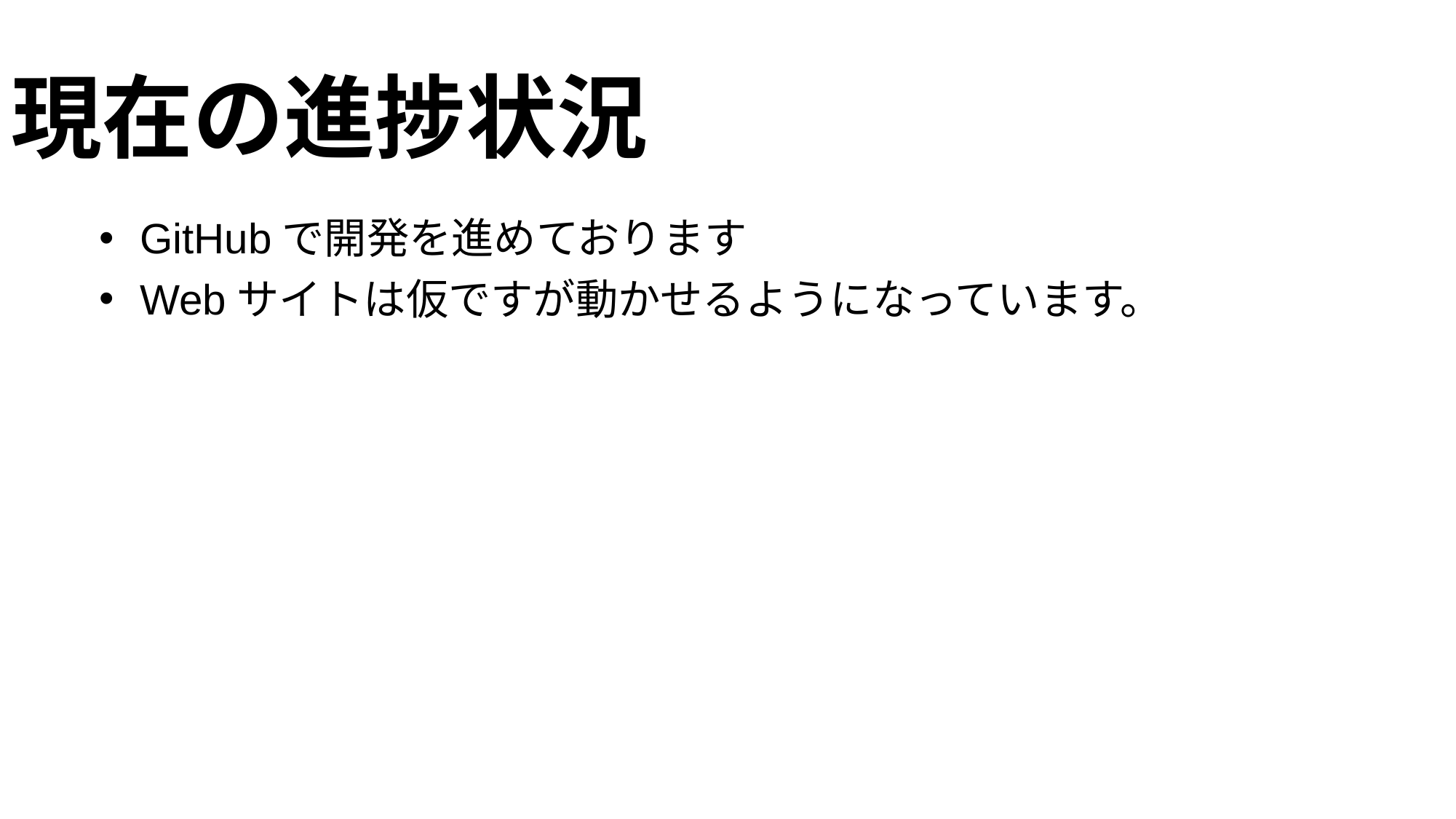

# 現在の進捗状況
GitHubで開発を進めております
Webサイトは仮ですが動かせるようになっています。